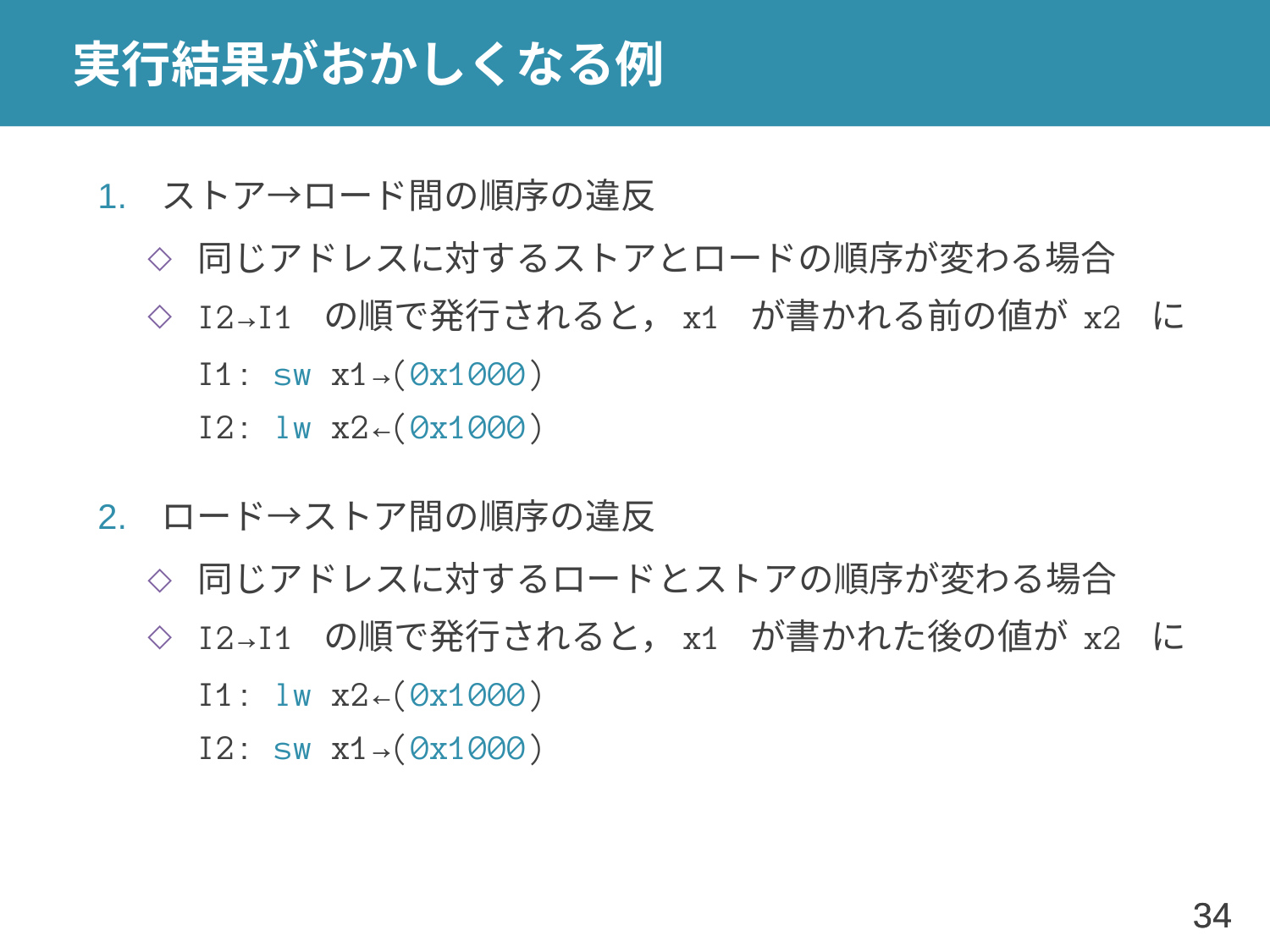

# 実行結果がおかしくなる例
ストア→ロード間の順序の違反
同じアドレスに対するストアとロードの順序が変わる場合
I2→I1 の順で発行されると，x1 が書かれる前の値が x2 に
I1: sw x1→(0x1000)
I2: lw x2←(0x1000)
ロード→ストア間の順序の違反
同じアドレスに対するロードとストアの順序が変わる場合
I2→I1 の順で発行されると，x1 が書かれた後の値が x2 に
I1: lw x2←(0x1000)
I2: sw x1→(0x1000)